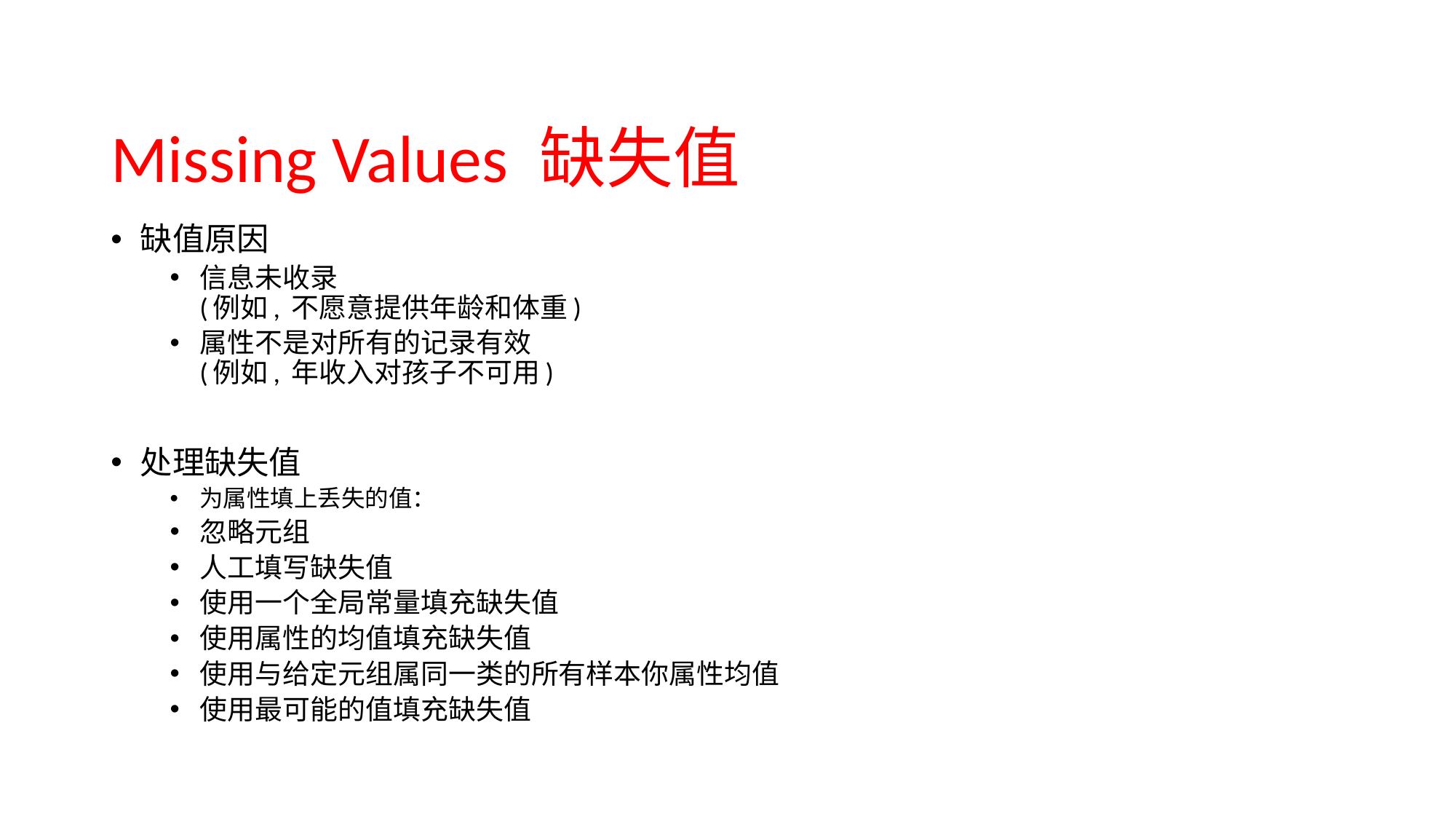

# Missing Values 缺失值
缺值原因
信息未收录
(例如, 不愿意提供年龄和体重)
属性不是对所有的记录有效
(例如, 年收入对孩子不可用)

处理缺失值
为属性填上丢失的值：
忽略元组
人工填写缺失值
使用一个全局常量填充缺失值
使用属性的均值填充缺失值
使用与给定元组属同一类的所有样本你属性均值
使用最可能的值填充缺失值